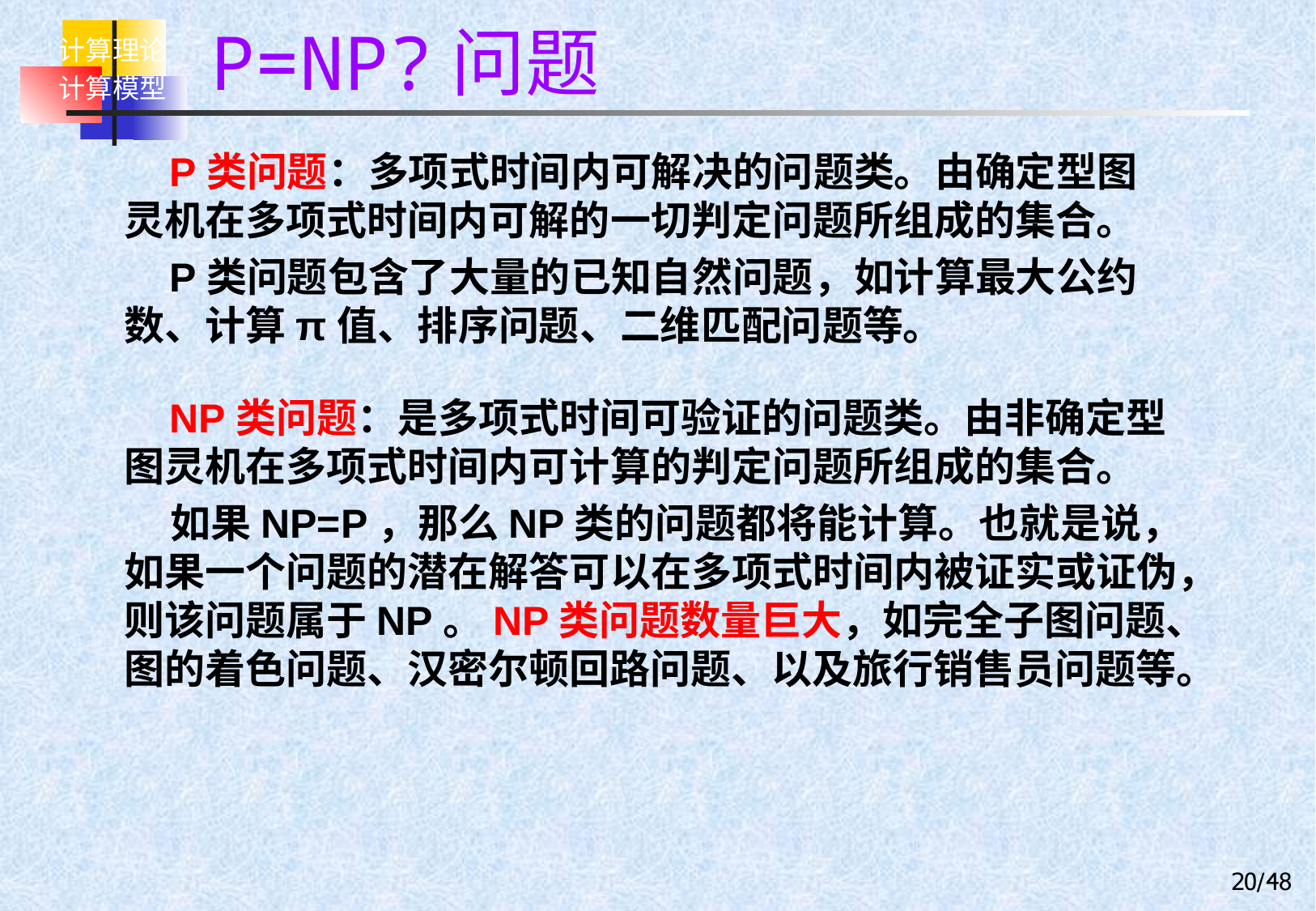

# P=NP?问题
    P类问题：多项式时间内可解决的问题类。由确定型图灵机在多项式时间内可解的一切判定问题所组成的集合。
    P类问题包含了大量的已知自然问题，如计算最大公约数、计算π值、排序问题、二维匹配问题等。
    NP类问题：是多项式时间可验证的问题类。由非确定型图灵机在多项式时间内可计算的判定问题所组成的集合。
    如果NP=P，那么NP类的问题都将能计算。也就是说，如果一个问题的潜在解答可以在多项式时间内被证实或证伪，则该问题属于NP。NP类问题数量巨大，如完全子图问题、图的着色问题、汉密尔顿回路问题、以及旅行销售员问题等。
20/48